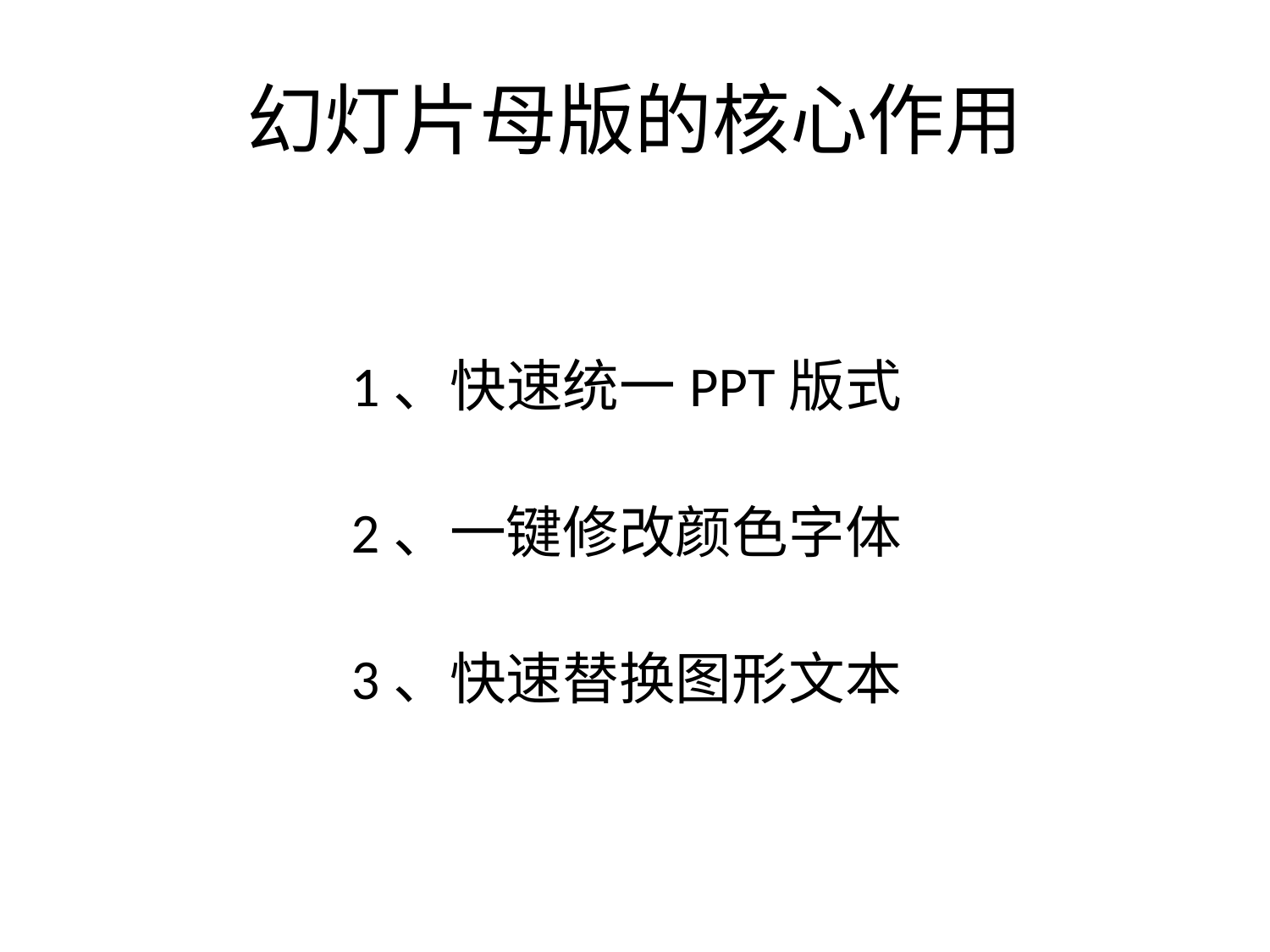

# 幻灯片母版的核心作用
1、快速统一PPT版式
2、一键修改颜色字体
3、快速替换图形文本